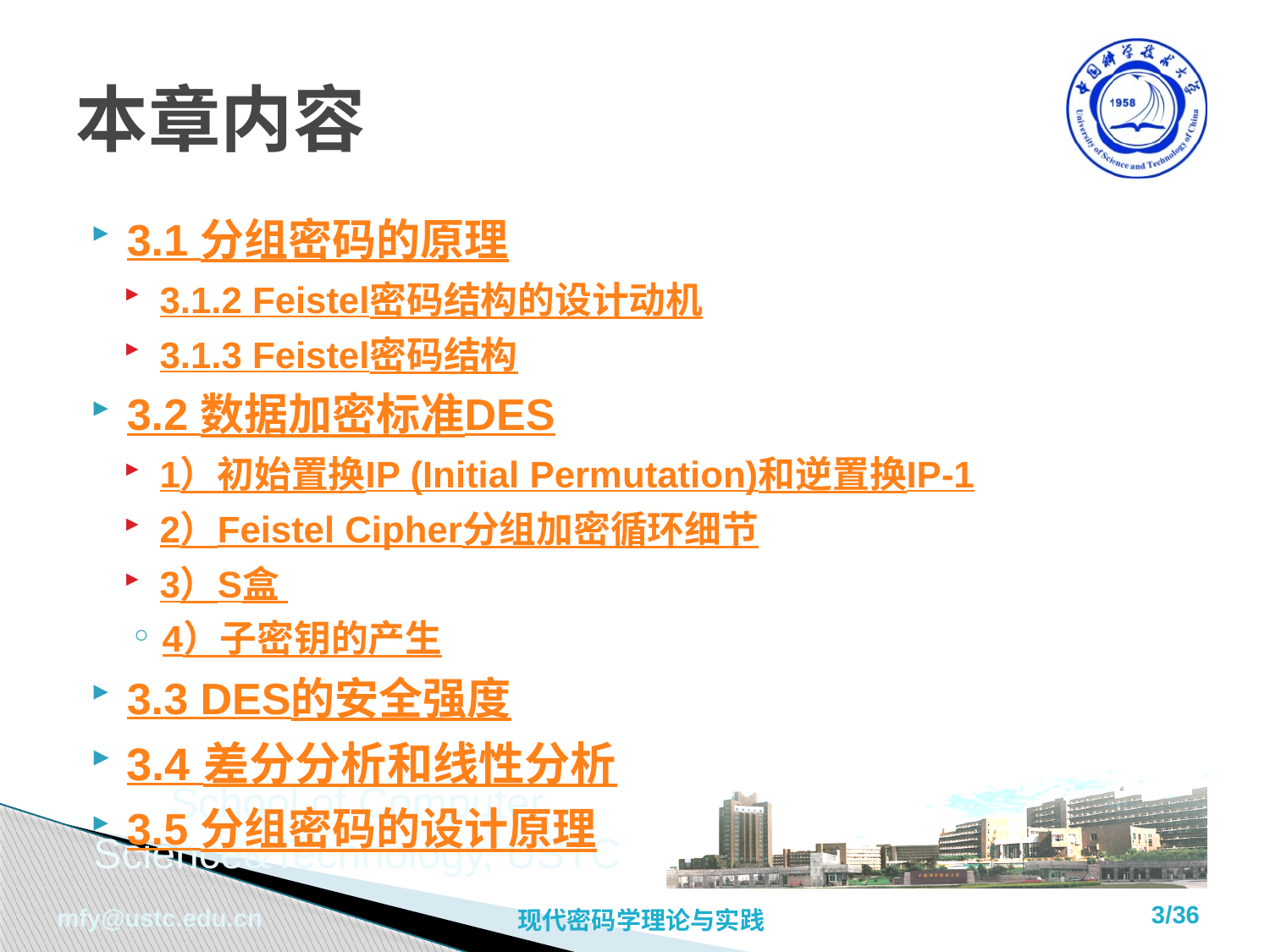

# 本章内容
3.1 分组密码的原理
3.1.2 Feistel密码结构的设计动机
3.1.3 Feistel密码结构
3.2 数据加密标准DES
1）初始置换IP (Initial Permutation)和逆置换IP-1
2）Feistel Cipher分组加密循环细节
3）S盒
4）子密钥的产生
3.3 DES的安全强度
3.4 差分分析和线性分析
3.5 分组密码的设计原理